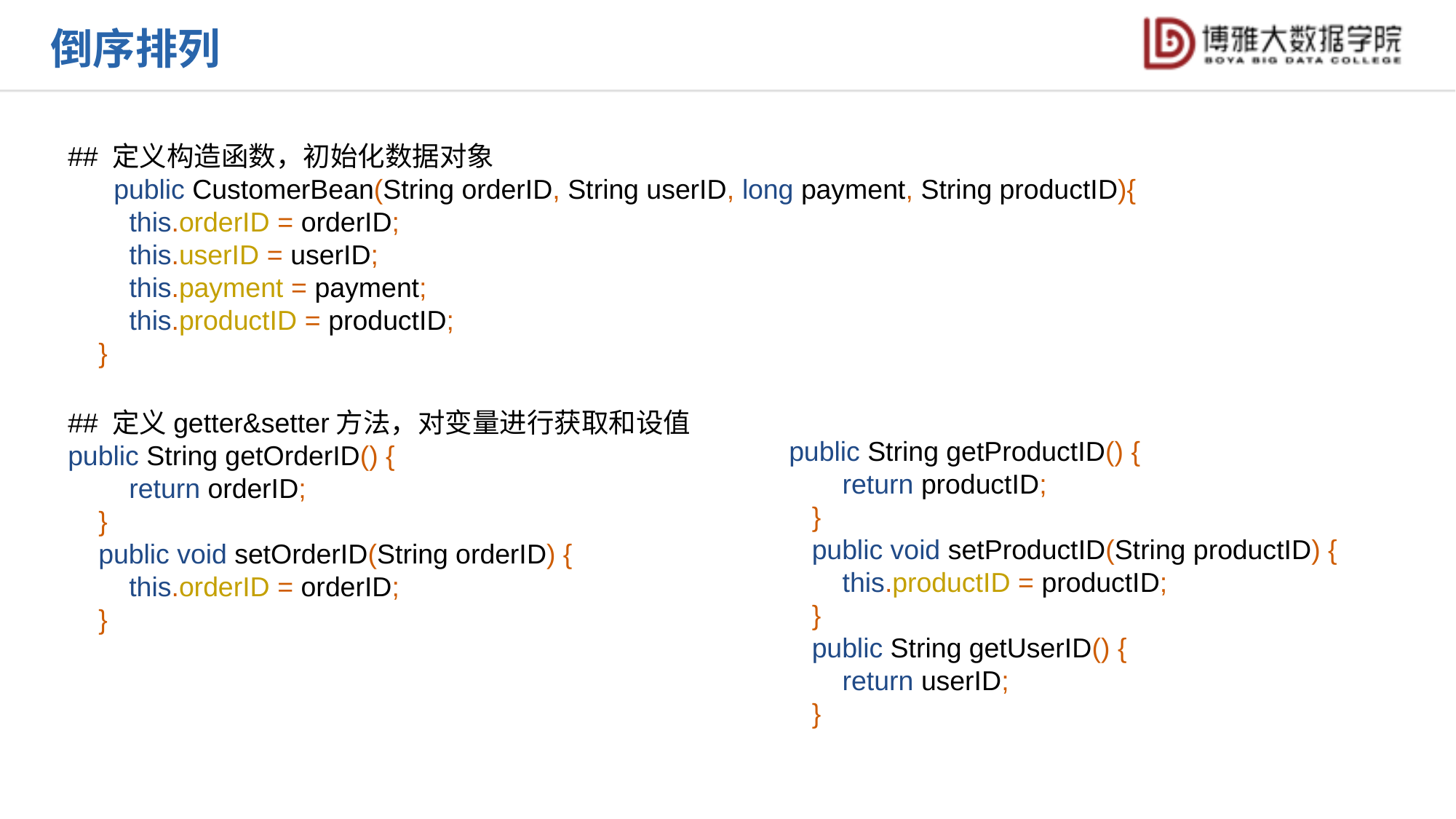

倒序排列

## 定义构造函数，初始化数据对象
      public CustomerBean(String orderID, String userID, long payment, String productID){
        this.orderID = orderID;
        this.userID = userID;
        this.payment = payment;
        this.productID = productID;
    }

## 定义getter&setter方法，对变量进行获取和设值
public String getOrderID() {
        return orderID;
    }
    public void setOrderID(String orderID) {
        this.orderID = orderID;
    }

 public String getProductID() {
        return productID;
    }
    public void setProductID(String productID) {
        this.productID = productID;
    }
    public String getUserID() {
        return userID;
    }